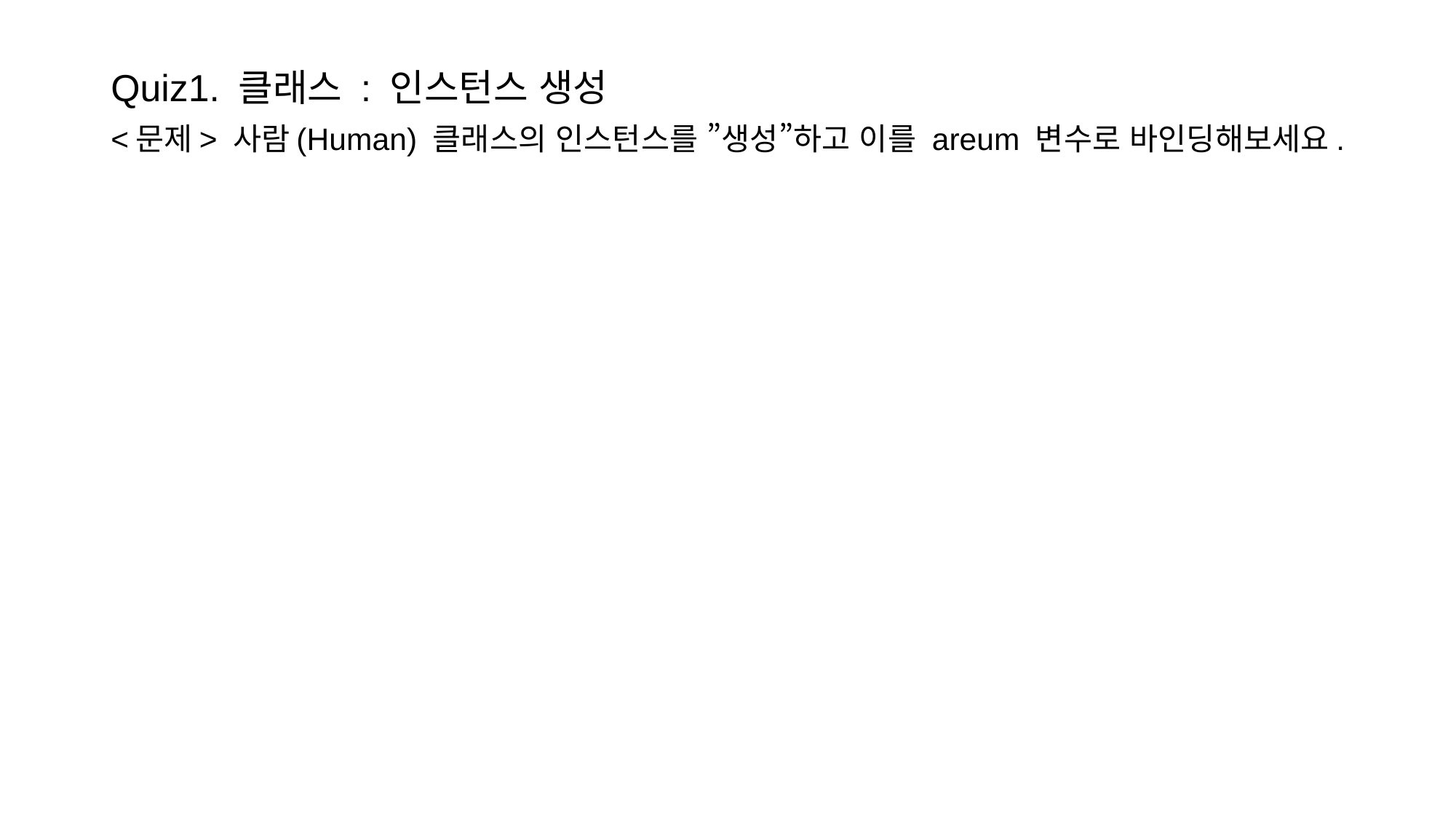

Quiz1. 클래스 : 인스턴스 생성
<문제> 사람(Human) 클래스의 인스턴스를 ”생성”하고 이를 areum 변수로 바인딩해보세요.